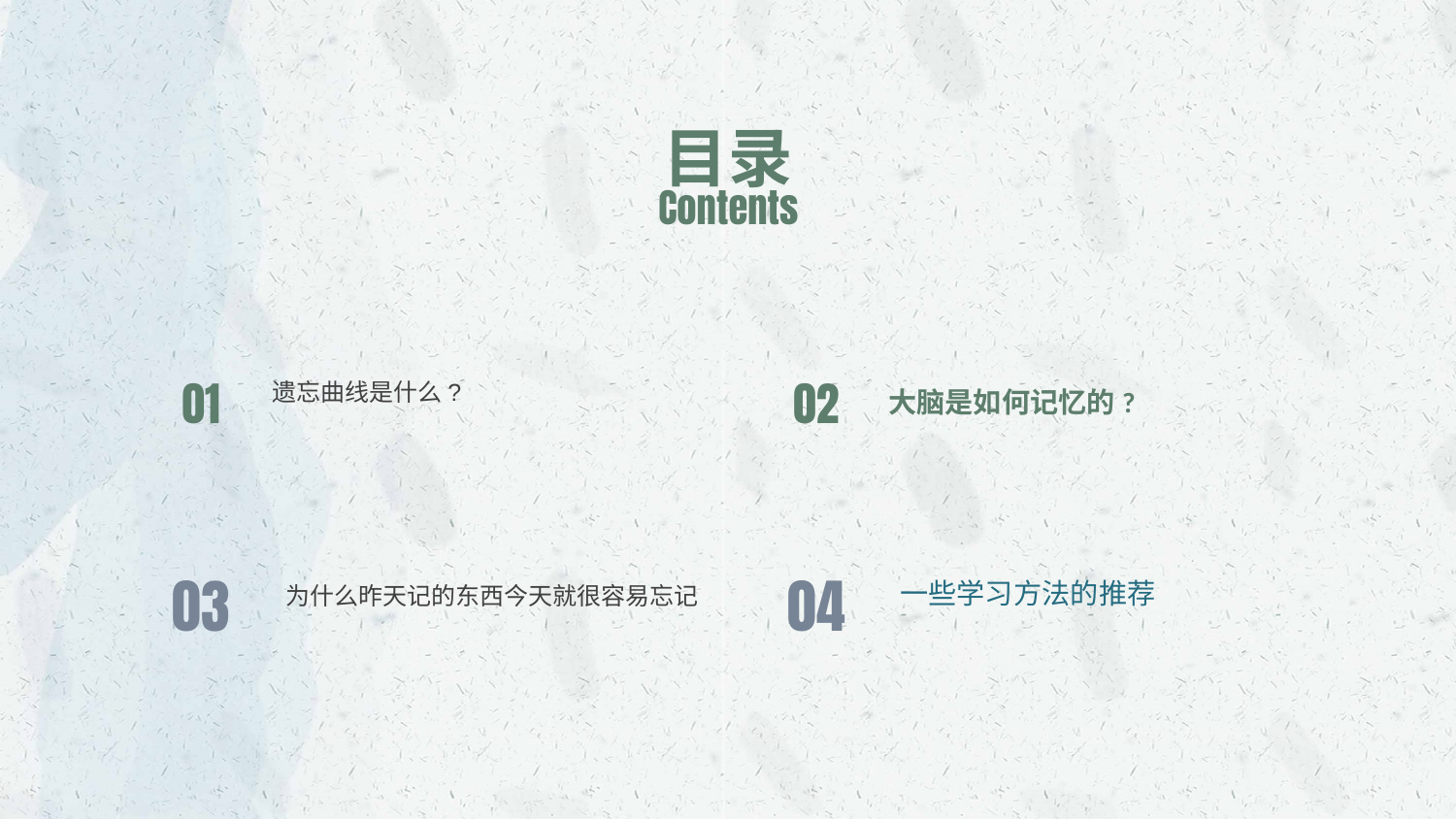

目录
Contents
01

02
大脑是如何记忆的?
遗忘曲线是什么?
03

04
一些学习方法的推荐
为什么昨天记的东西今天就很容易忘记